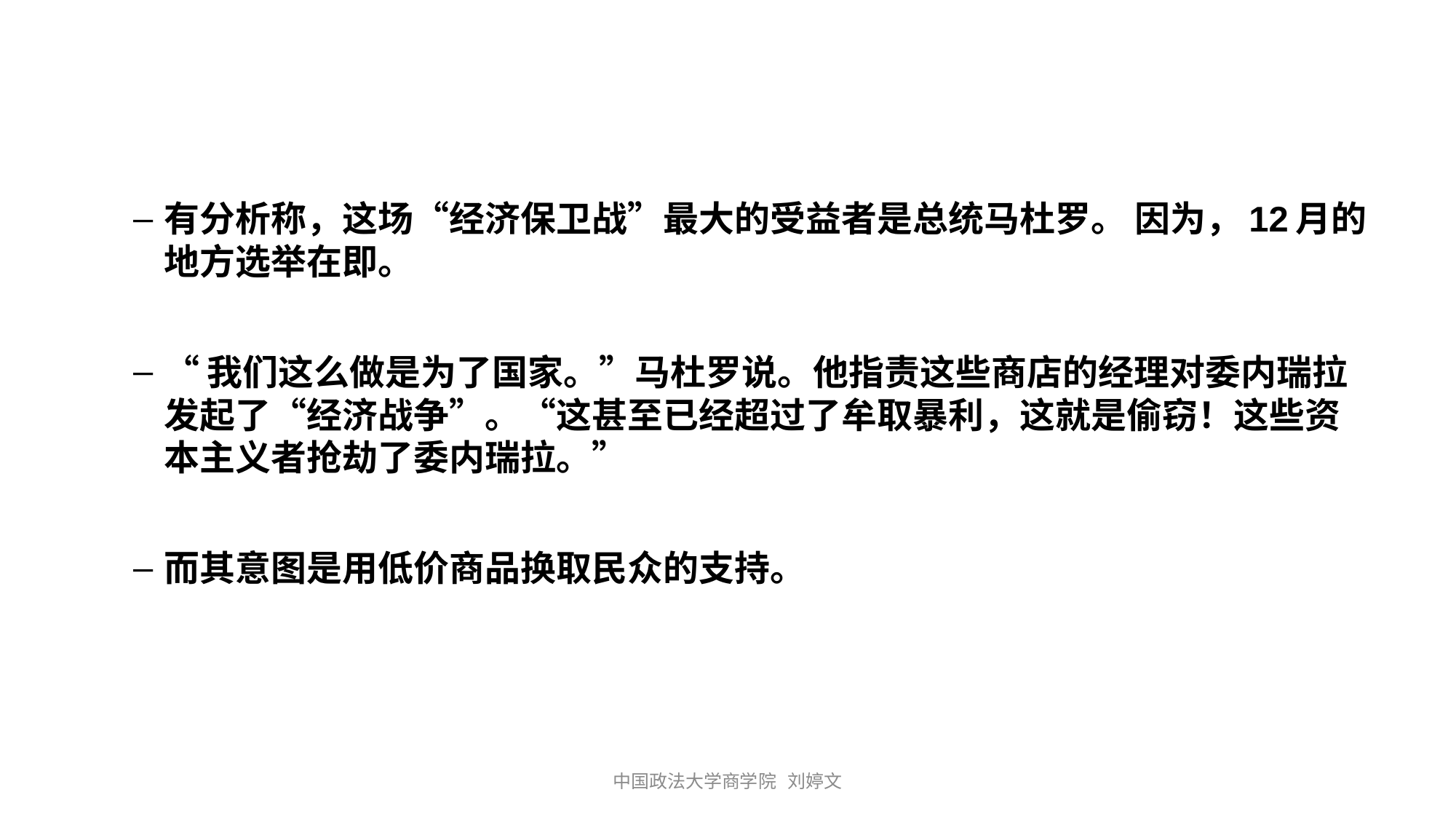

#
有分析称，这场“经济保卫战”最大的受益者是总统马杜罗。 因为，12月的地方选举在即。

“我们这么做是为了国家。”马杜罗说。他指责这些商店的经理对委内瑞拉发起了“经济战争”。“这甚至已经超过了牟取暴利，这就是偷窃！这些资本主义者抢劫了委内瑞拉。”

而其意图是用低价商品换取民众的支持。

中国政法大学商学院  刘婷文